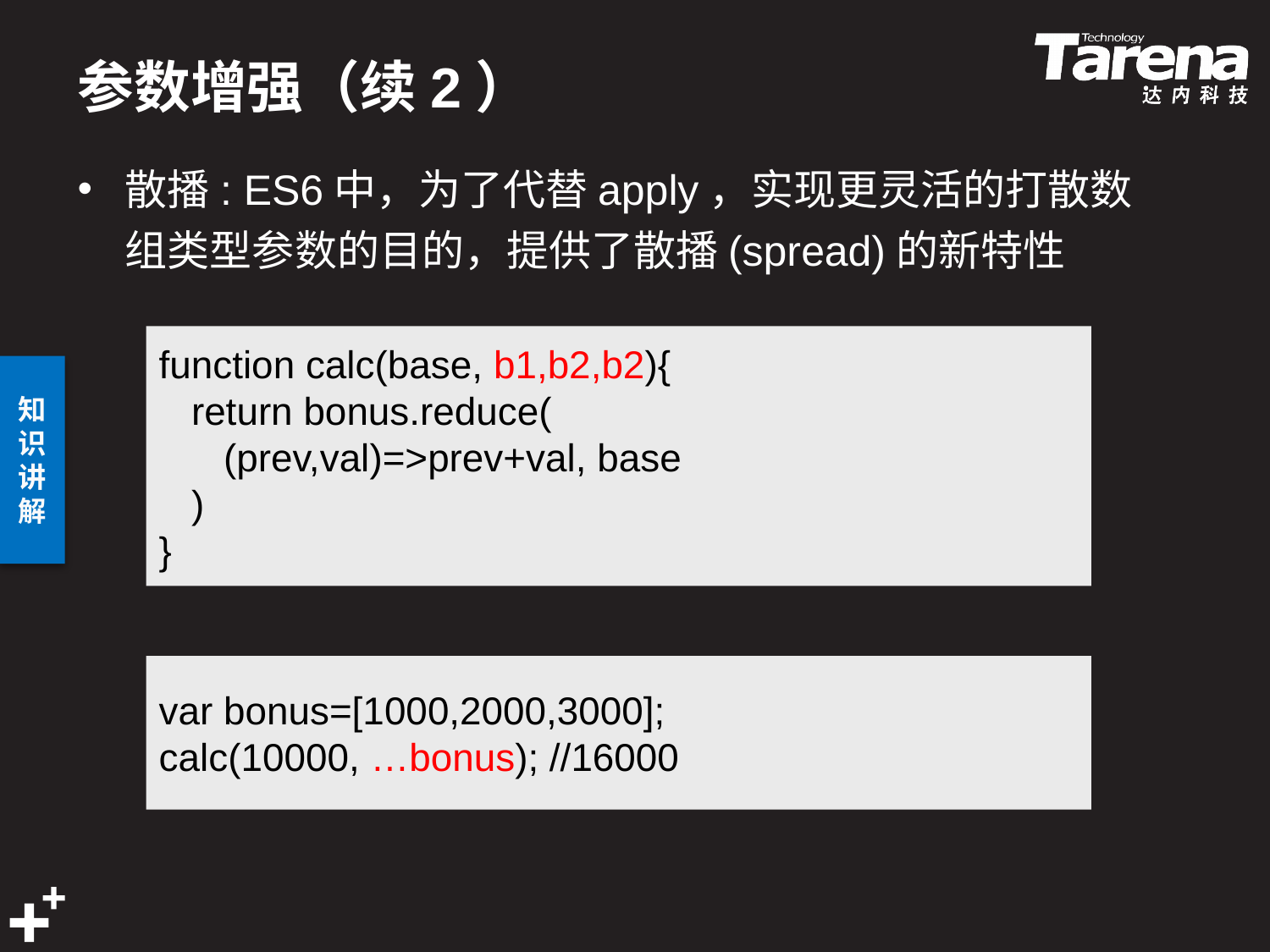

# 参数增强（续2）
散播: ES6中，为了代替apply，实现更灵活的打散数组类型参数的目的，提供了散播(spread)的新特性
function calc(base, b1,b2,b2){
   return bonus.reduce(
      (prev,val)=>prev+val, base
   )
}
var bonus=[1000,2000,3000];
calc(10000, …bonus); //16000